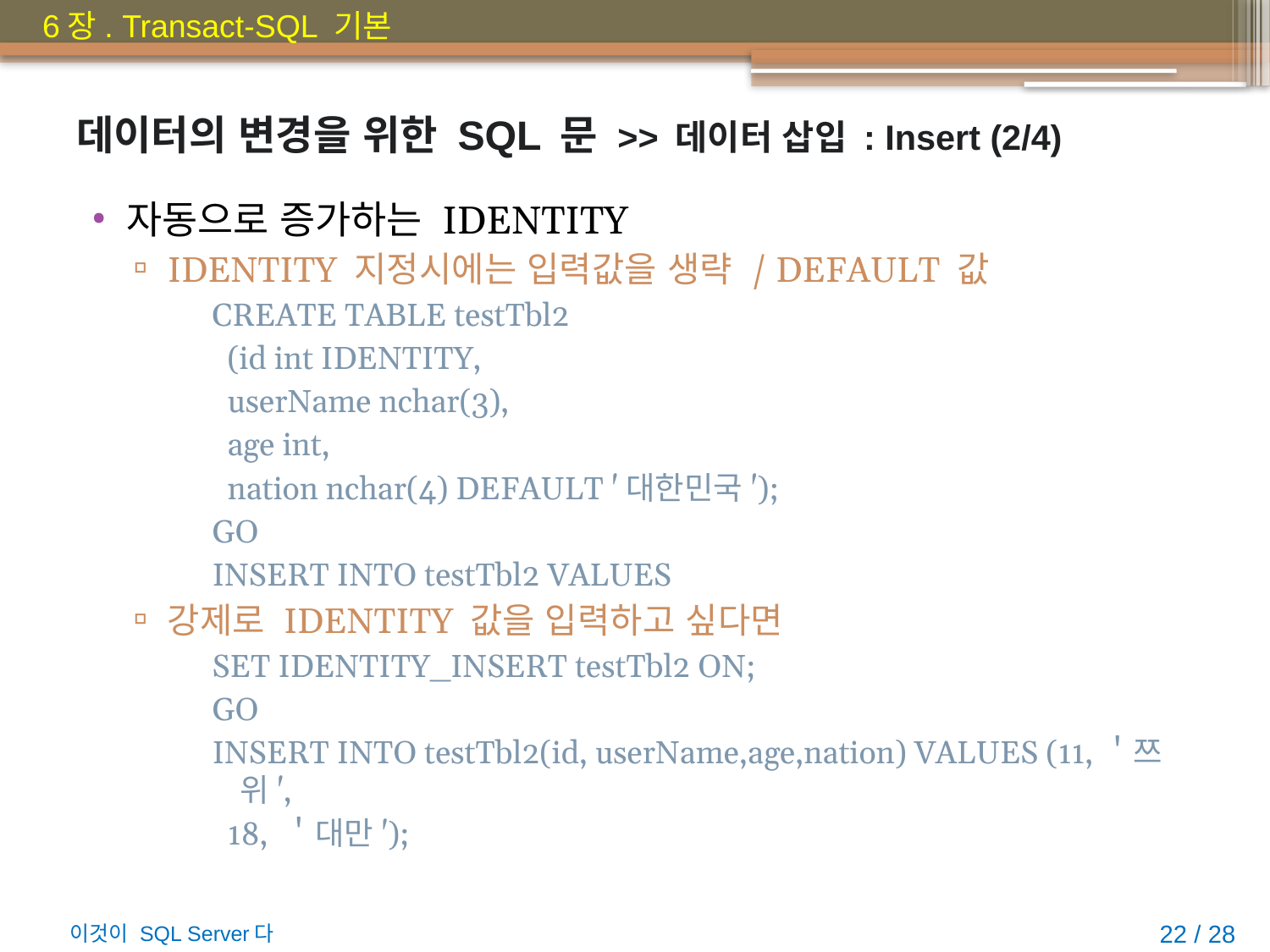

# 데이터의 변경을 위한 SQL 문 >> 데이터 삽입 : Insert (2/4)
자동으로 증가하는 IDENTITY
IDENTITY 지정시에는 입력값을 생략 / DEFAULT 값
CREATE TABLE testTbl2
  (id int IDENTITY,
  userName nchar(3),
  age int,
  nation nchar(4) DEFAULT '대한민국');
GO
INSERT INTO testTbl2 VALUES
강제로 IDENTITY 값을 입력하고 싶다면
SET IDENTITY_INSERT testTbl2 ON;
GO
INSERT INTO testTbl2(id, userName,age,nation) VALUES (11,＇쯔위',
  18, ＇대만');